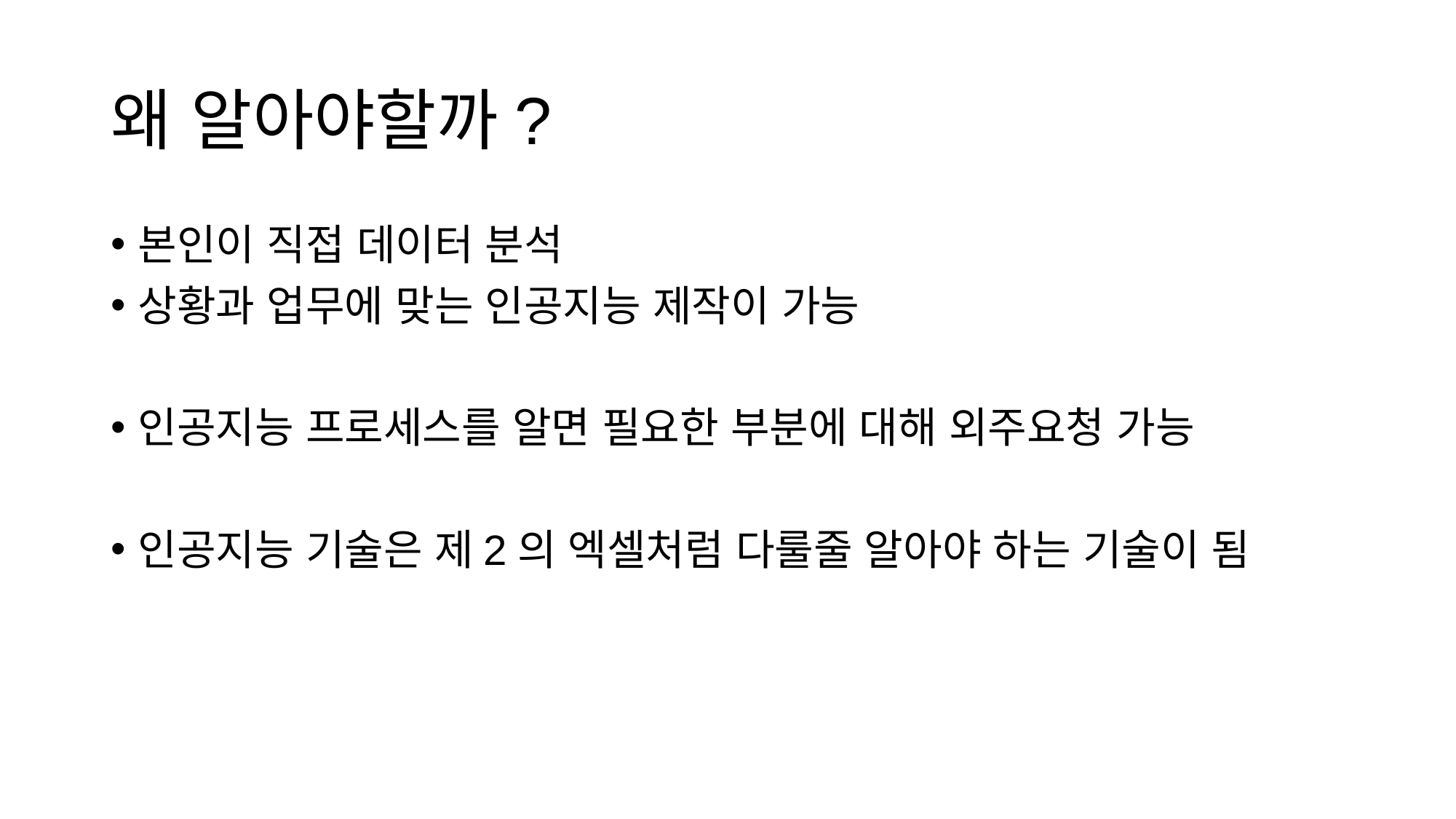

# 왜 알아야할까?
본인이 직접 데이터 분석
상황과 업무에 맞는 인공지능 제작이 가능

인공지능 프로세스를 알면 필요한 부분에 대해 외주요청 가능

인공지능 기술은 제2의 엑셀처럼 다룰줄 알아야 하는 기술이 됨